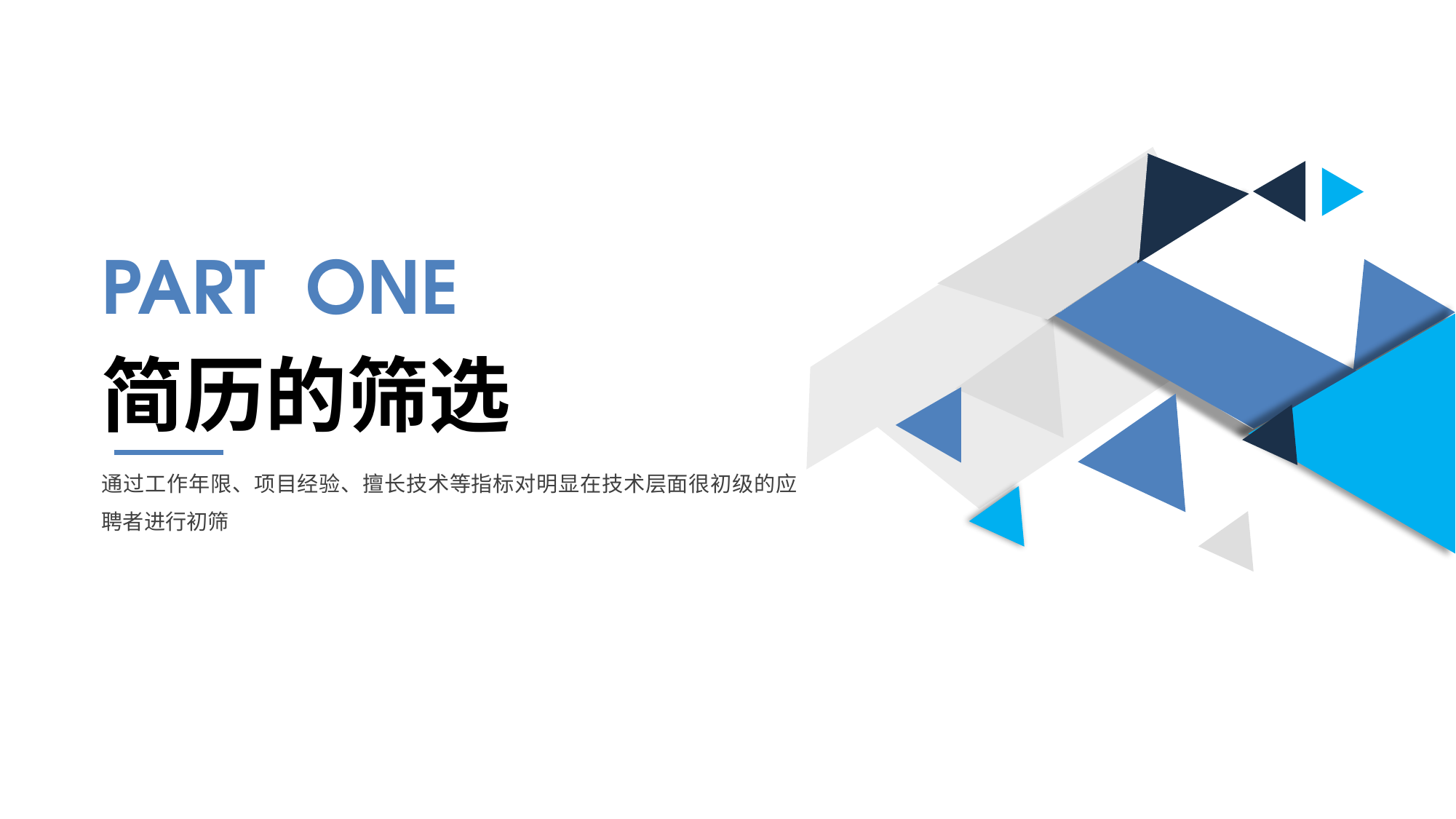

PART  ONE

简历的筛选

通过工作年限、项目经验、擅长技术等指标对明显在技术层面很初级的应聘者进行初筛